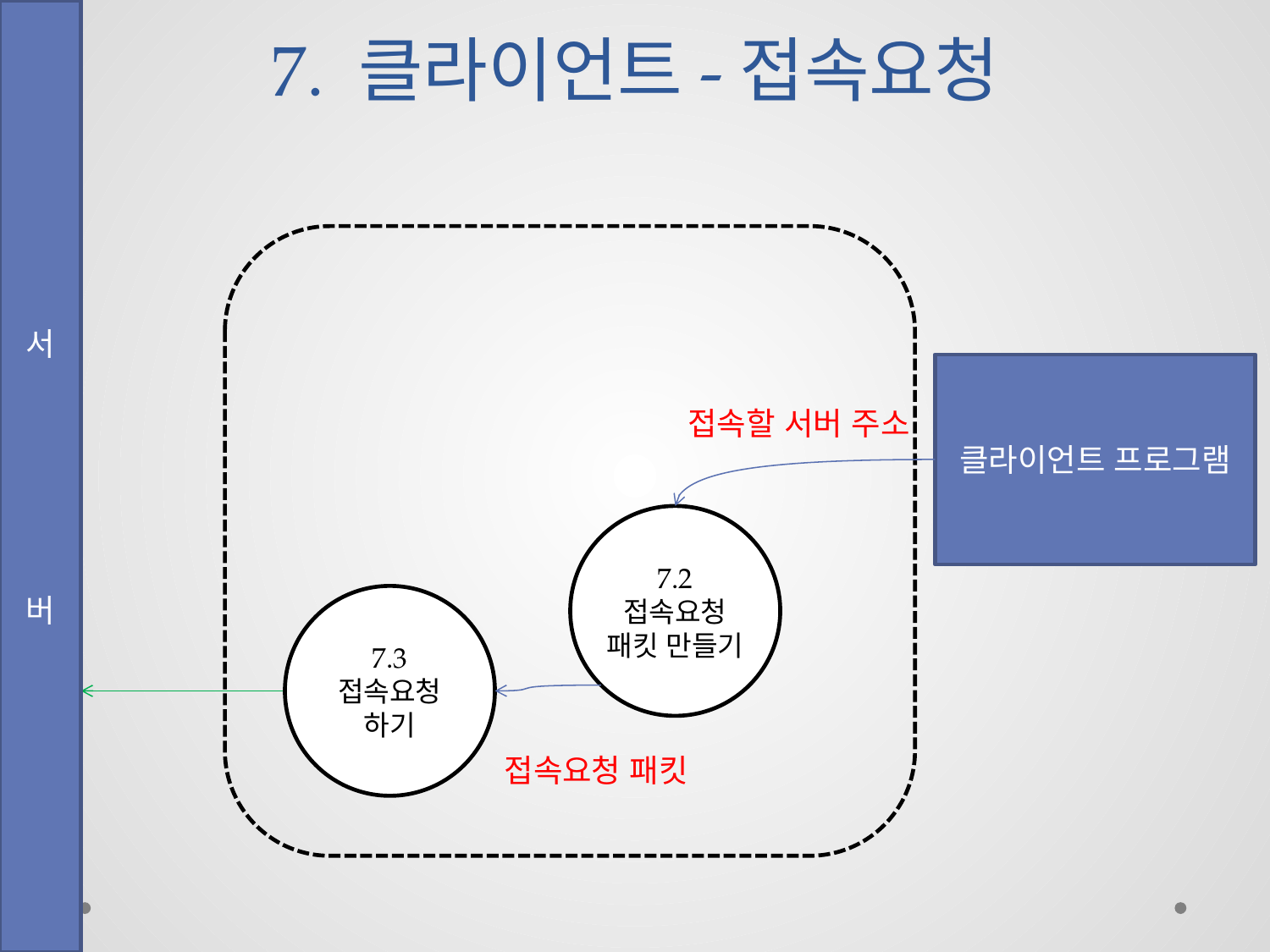

# 7. 클라이언트-접속요청
서

버

클라이언트 프로그램
접속할 서버 주소
7.2
접속요청 패킷 만들기
7.3
접속요청
하기
접속요청 패킷